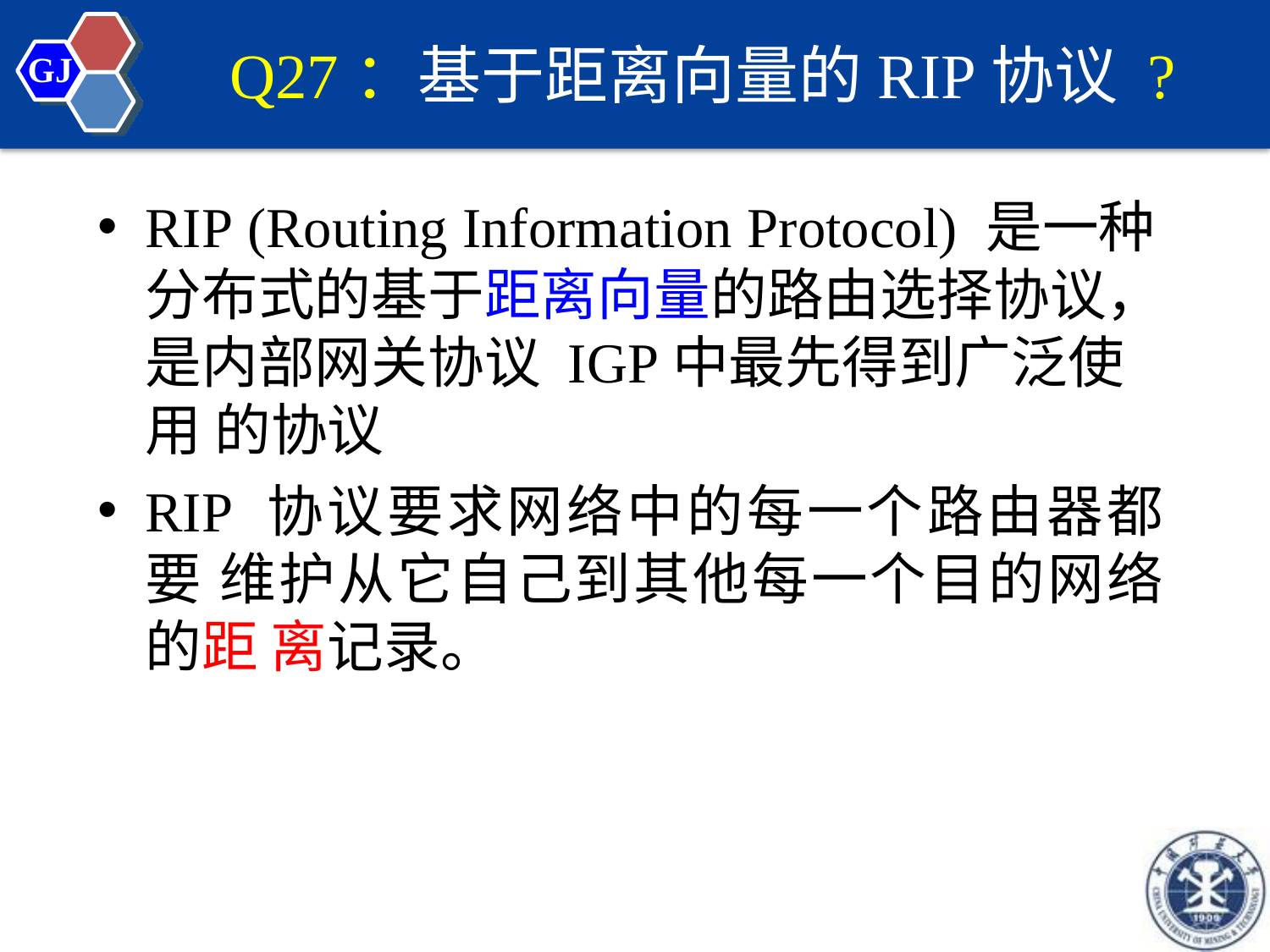

# Q27：基于距离向量的RIP协议 ?
GJ
RIP (Routing Information Protocol) 是一种 分布式的基于距离向量的路由选择协议， 是内部网关协议IGP中最先得到广泛使用 的协议
RIP 协议要求网络中的每一个路由器都要 维护从它自己到其他每一个目的网络的距 离记录。